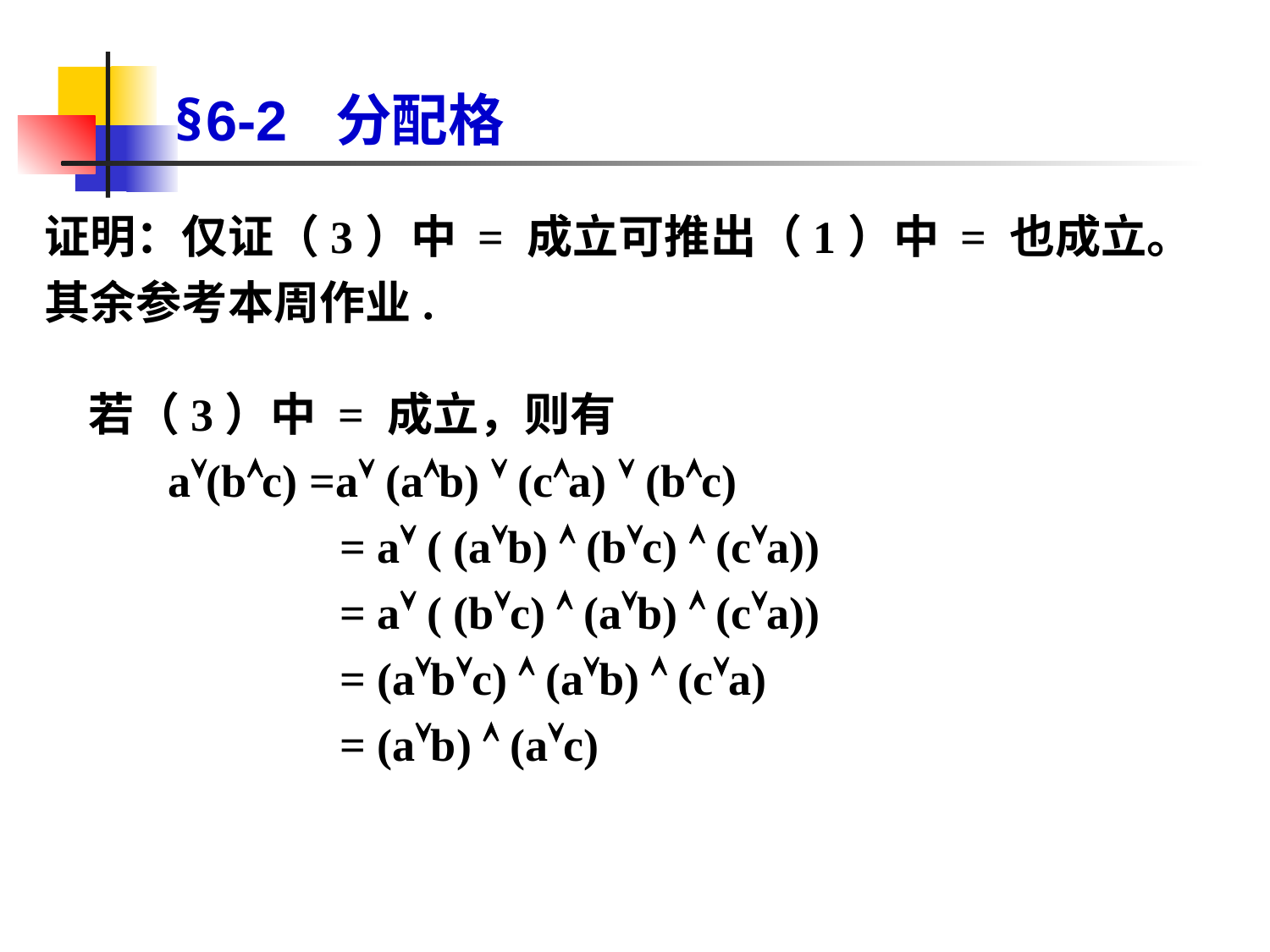

# §6-2 分配格
证明：仅证（3）中 = 成立可推出（1）中 = 也成立。其余参考本周作业.
若（3）中 = 成立，则有
       a∨(b∧c) =a∨ (a∧b) ∨ (c∧a) ∨ (b∧c)
                      = a∨ ( (a∨b) ∧ (b∨c) ∧ (c∨a))
                      = a∨ ( (b∨c) ∧ (a∨b) ∧ (c∨a))
                      = (a∨b∨c) ∧ (a∨b) ∧ (c∨a)
                      = (a∨b) ∧ (a∨c)
15